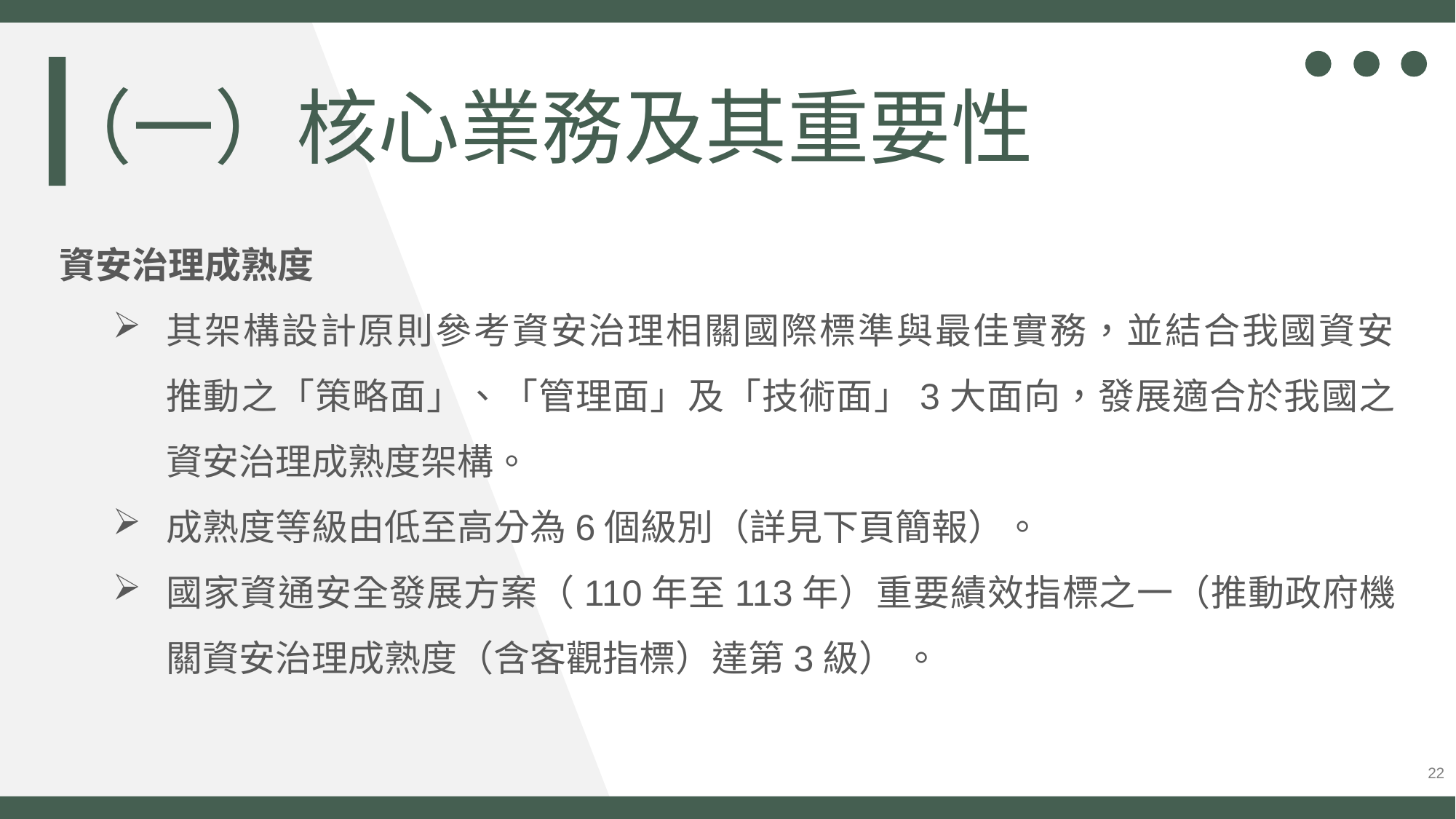

（一）核心業務及其重要性
資安治理成熟度
其架構設計原則參考資安治理相關國際標準與最佳實務，並結合我國資安
推動之「策略面」、「管理面」及「技術面」3大面向，發展適合於我國之
資安治理成熟度架構。
成熟度等級由低至高分為6個級別（詳見下頁簡報）。
國家資通安全發展方案（110年至113年）重要績效指標之一（推動政府機關資安治理成熟度（含客觀指標）達第3級） 。
22